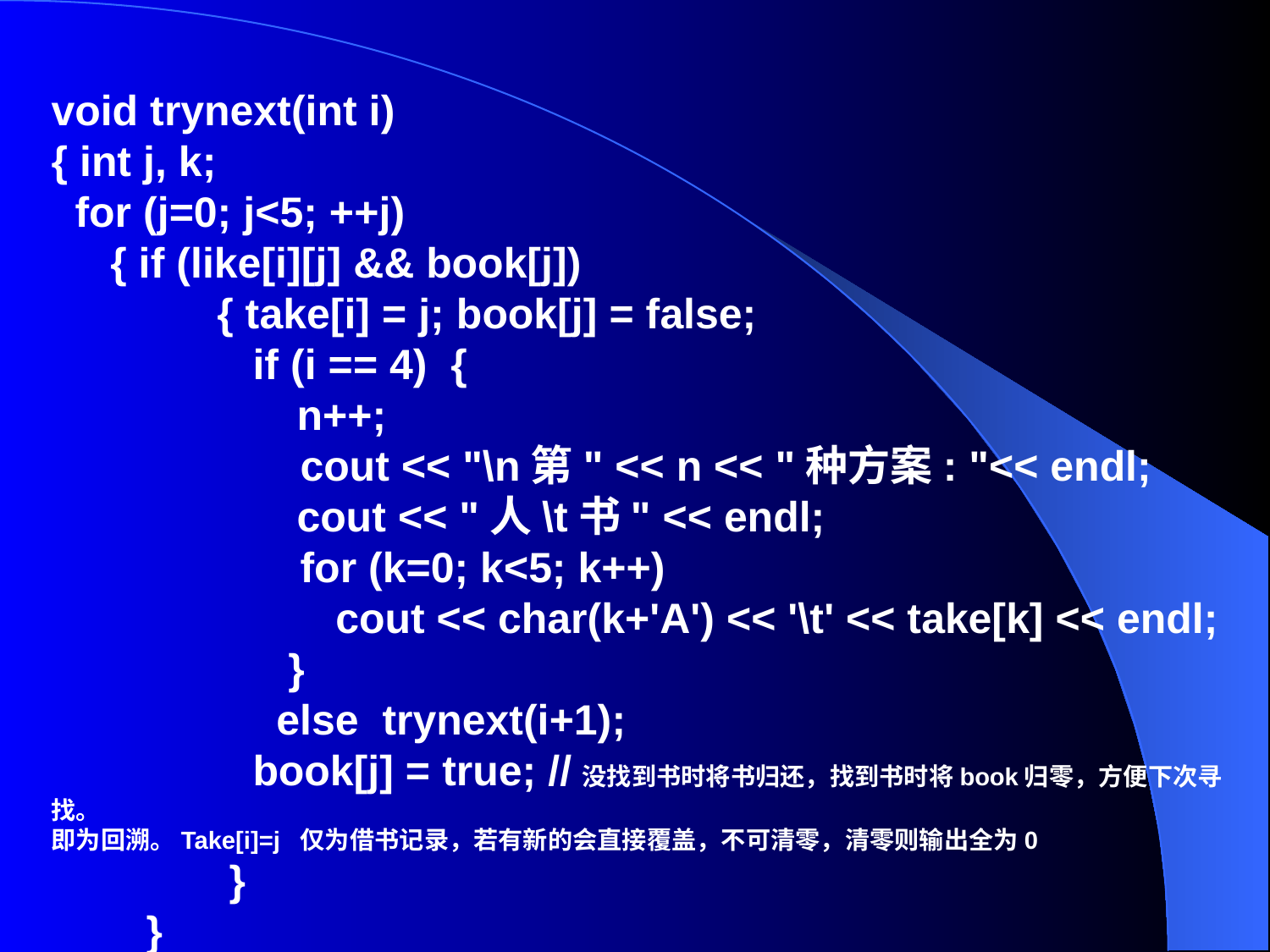

void trynext(int i)
{ int j, k;
  for (j=0; j<5; ++j)
     { if (like[i][j] && book[j])
              { take[i] = j; book[j] = false;
                 if (i == 4)  {
	          n++;
                     cout << "\n第" << n << "种方案: "<< endl;
	          cout << "人\t书" << endl;
                     for (k=0; k<5; k++)
                        cout << char(k+'A') << '\t' << take[k] << endl;
                    }
                   else  trynext(i+1);
                 book[j] = true; //没找到书时将书归还，找到书时将book归零，方便下次寻找。
即为回溯。Take[i]=j  仅为借书记录，若有新的会直接覆盖，不可清零，清零则输出全为0
               }
        }
}